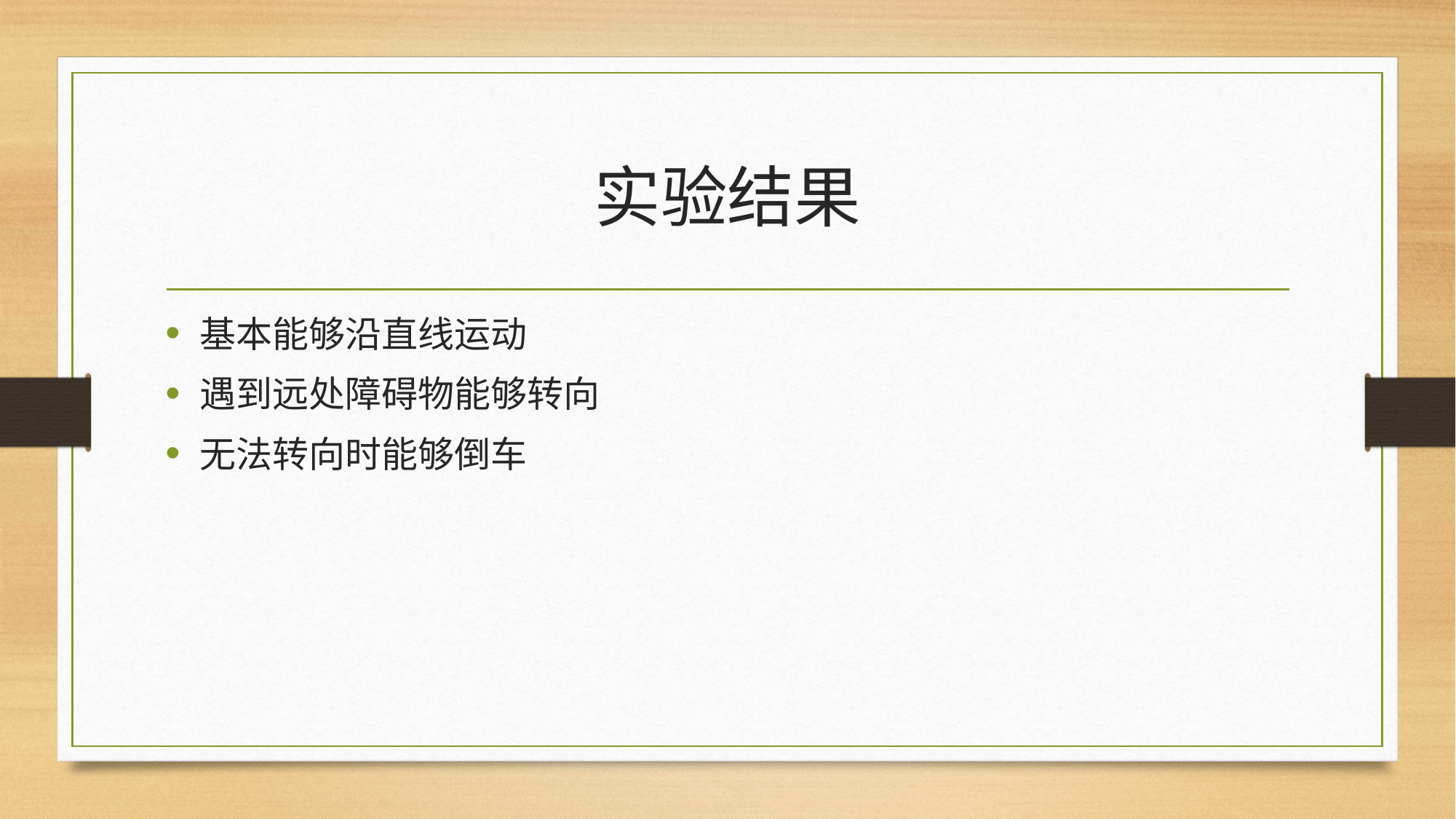

# 实验结果
基本能够沿直线运动
遇到远处障碍物能够转向
无法转向时能够倒车